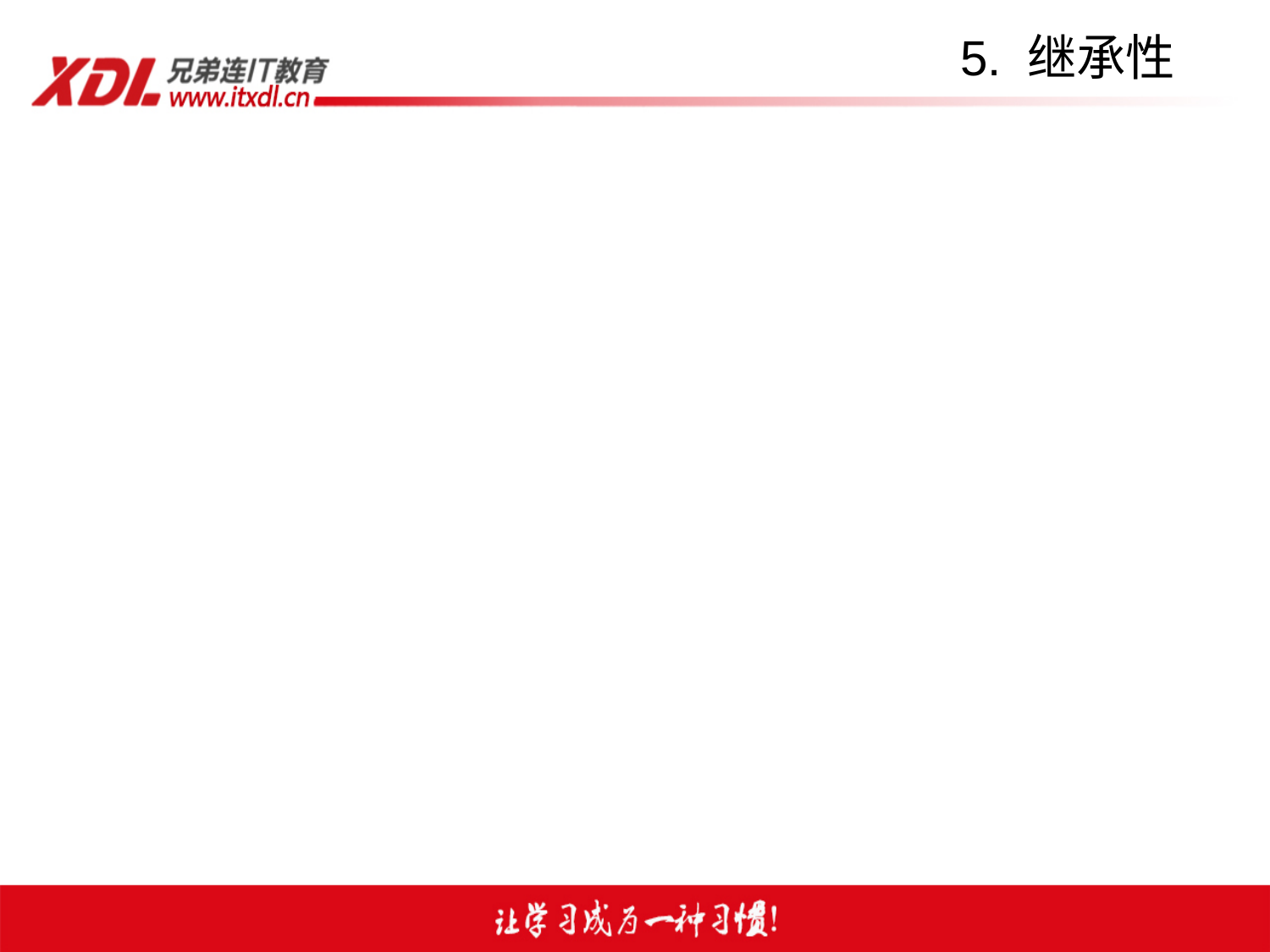

# 5. 继承性
    5.1 类继承的应用
    5.2 访问类型控制
    5.3 子类中重载父类的方法